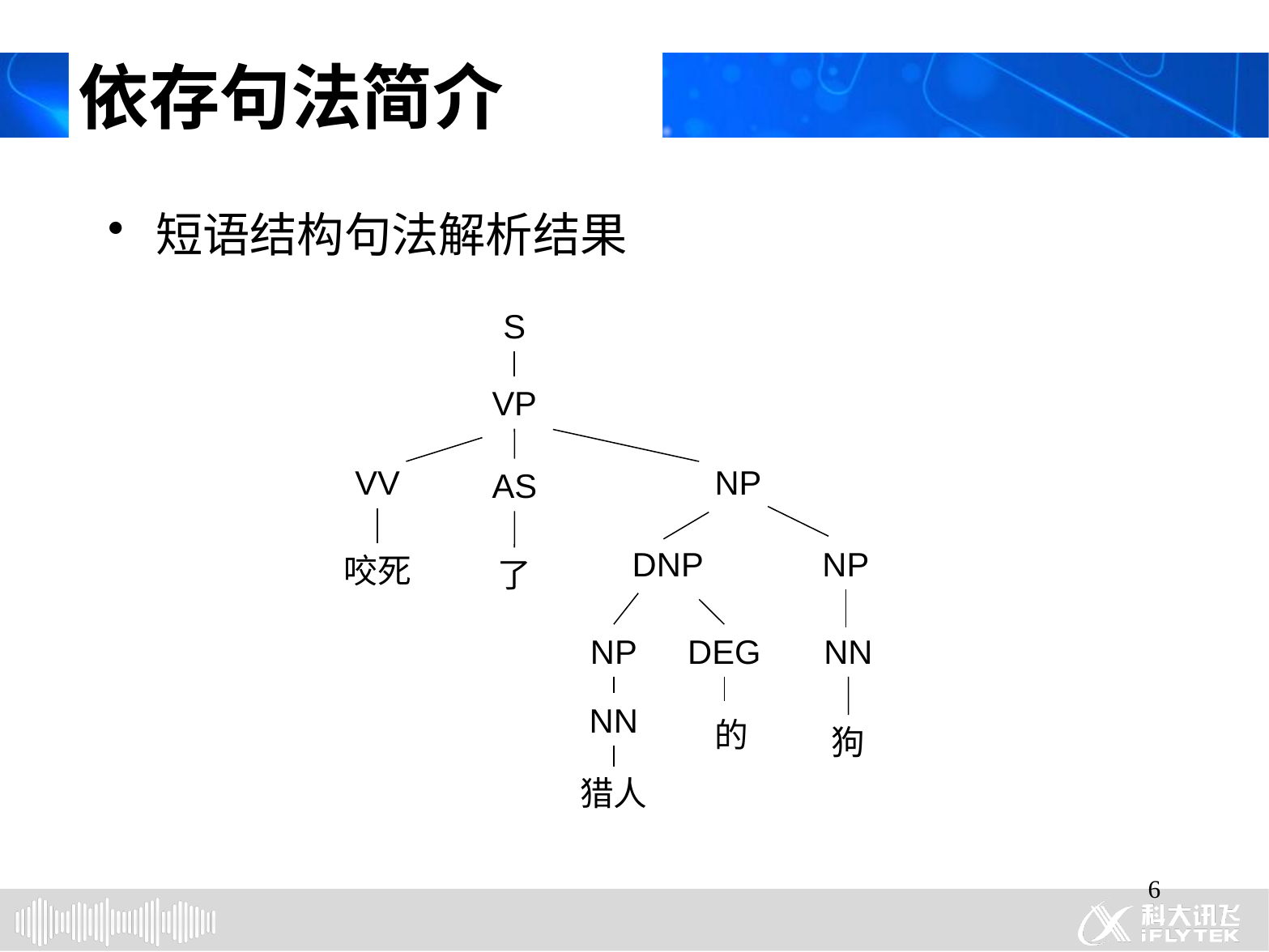

# 依存句法简介
短语结构句法解析结果
S
VP
VV
NP
AS
DNP
NP
咬死
了
NP
DEG
NN
NN
的
狗
猎人
6